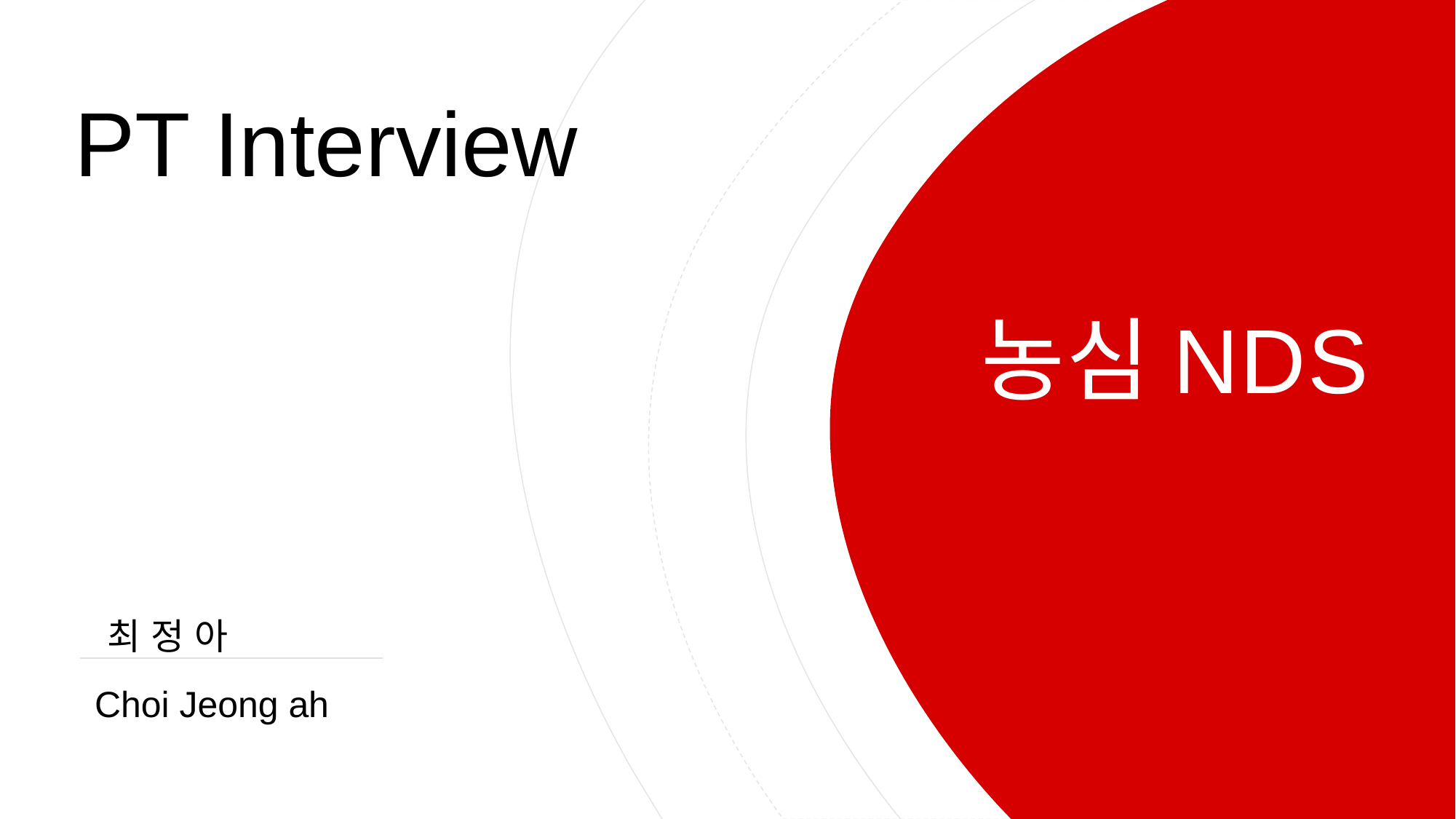

PT Interview

   최 정 아
  Choi Jeong ah

# 농심NDS